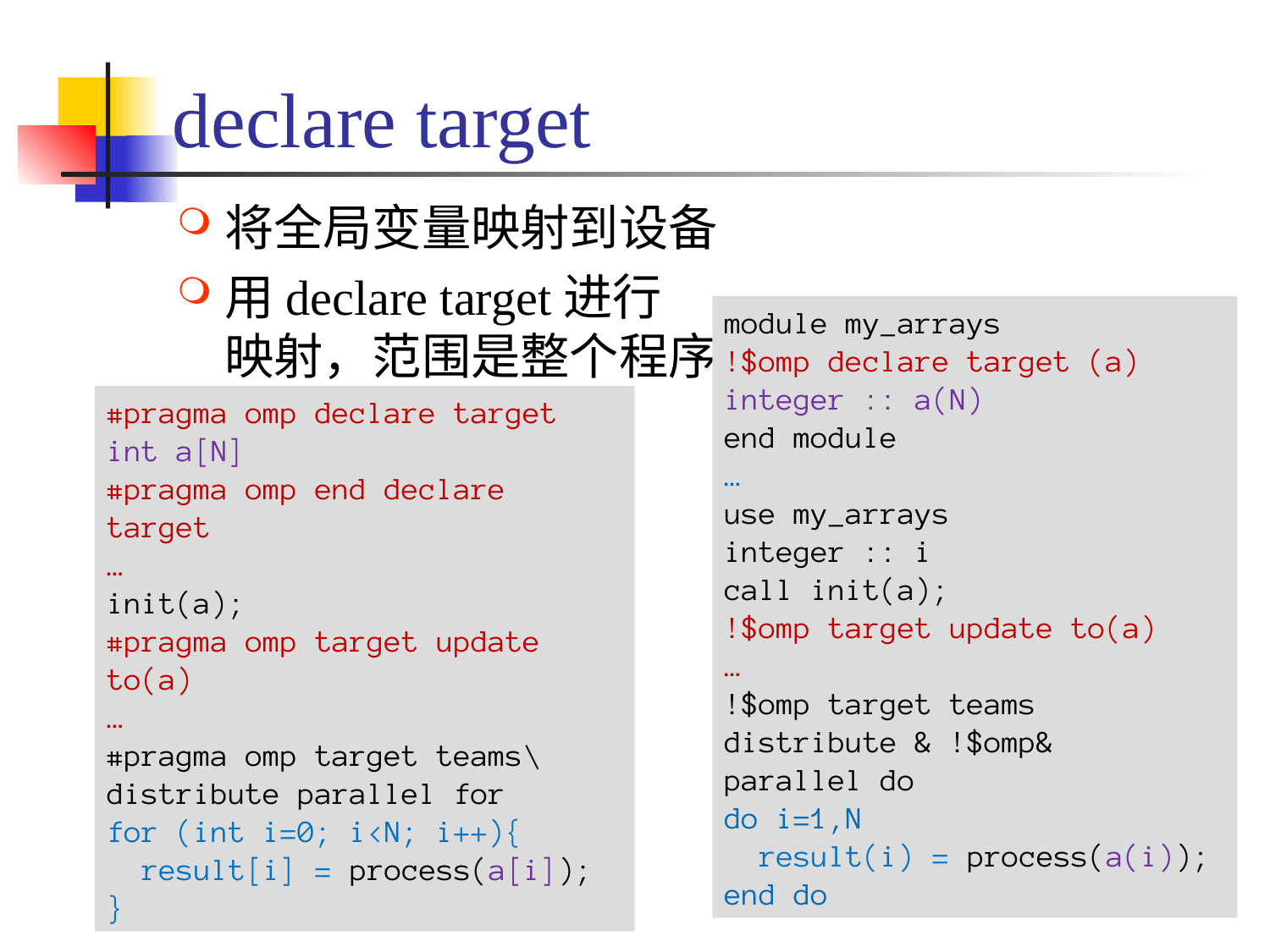

# declare target
将全局变量映射到设备
用declare target进行
映射，范围是整个程序
module my_arrays
!$omp declare target (a)
integer :: a(N)
end module
…
use my_arrays
integer :: i
call init(a);
!$omp target update to(a)
…
!$omp target teams distribute & !$omp&       parallel do
do i=1,N
  result(i) = process(a(i));
end do
#pragma omp declare target
int a[N]
#pragma omp end declare target
…
init(a);
#pragma omp target update to(a)
…
#pragma omp target teams\
distribute parallel for
for (int i=0; i<N; i++){
  result[i] = process(a[i]);
}